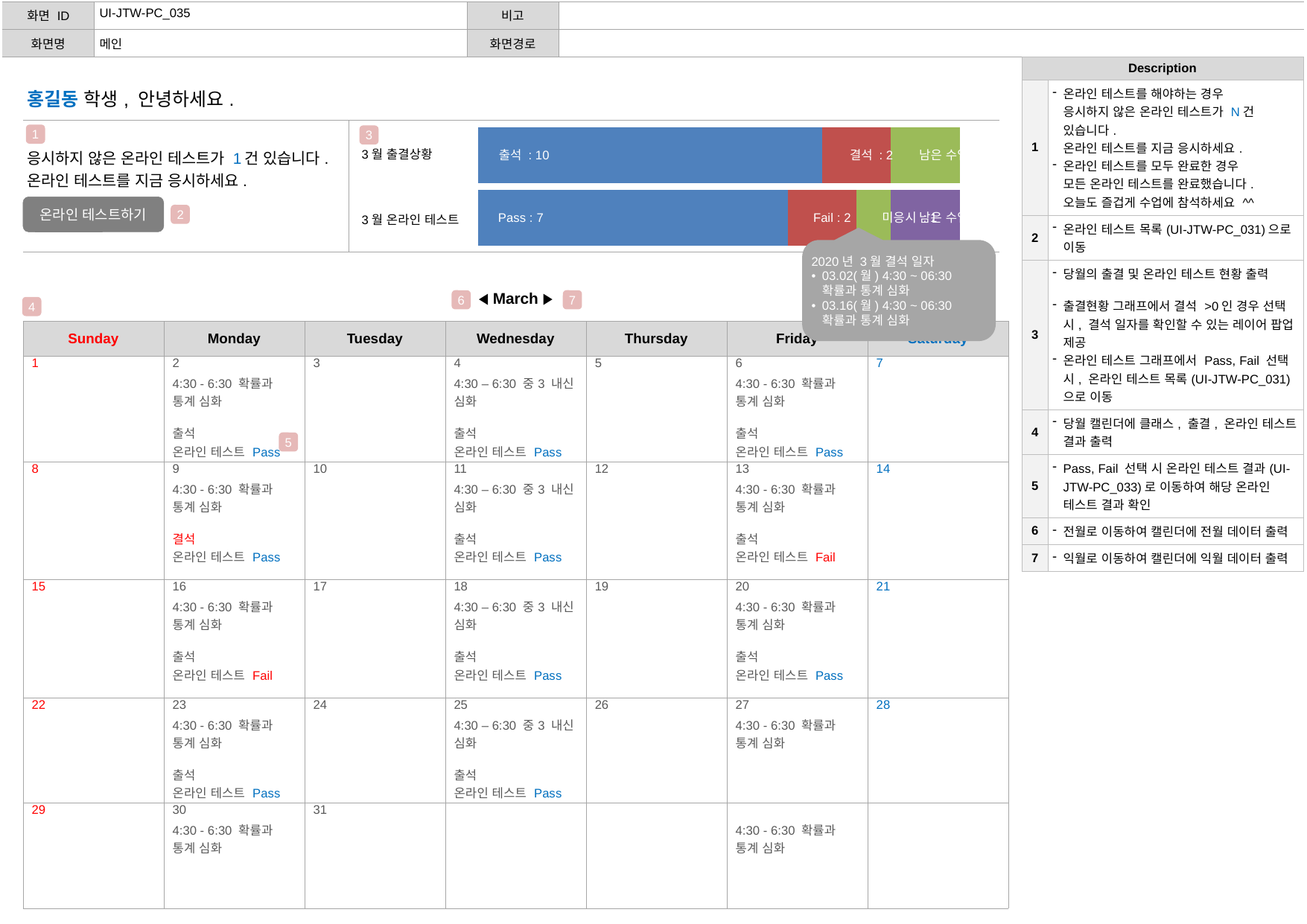

| 화면 ID | UI-JTW-PC\_035 | 비고 |  |
| --- | --- | --- | --- |
| 화면명 | 메인 | 화면경로 |  |
| Description |  |
| --- | --- |
| 1 | 온라인 테스트를 해야하는 경우 응시하지 않은 온라인 테스트가 N건 있습니다. 온라인 테스트를 지금 응시하세요. 온라인 테스트를 모두 완료한 경우 모든 온라인 테스트를 완료했습니다. 오늘도 즐겁게 수업에 참석하세요 ^^ |
| 2 | 온라인 테스트 목록(UI-JTW-PC\_031)으로 이동 |
| 3 | 당월의 출결 및 온라인 테스트 현황 출력 출결현황 그래프에서 결석 >0인 경우 선택 시, 결석 일자를 확인할 수 있는 레이어 팝업 제공 온라인 테스트 그래프에서 Pass, Fail 선택 시, 온라인 테스트 목록(UI-JTW-PC\_031)으로 이동 |
| 4 | 당월 캘린더에 클래스, 출결, 온라인 테스트 결과 출력 |
| 5 | Pass, Fail 선택 시 온라인 테스트 결과(UI-JTW-PC\_033)로 이동하여 해당 온라인 테스트 결과 확인 |
| 6 | 전월로 이동하여 캘린더에 전월 데이터 출력 |
| 7 | 익월로 이동하여 캘린더에 익월 데이터 출력 |
| 홍길동 학생, 안녕하세요. |  |
| --- | --- |
| 응시하지 않은 온라인 테스트가 1건 있습니다. 온라인 테스트를 지금 응시하세요. | 3월 출결상황 |
|  | 3월 온라인 테스트 |

### Chart

| Category | 계열 1 | 계열 2 | 계열 3 |
|---|---|---|---|
| 항목 1 | 10.0 | 2.0 | 2.0 |
1
3

### Chart

| Category | 계열 1 | 계열 2 | 계열 3 | 계열 4 |
|---|---|---|---|---|
| 항목 1 | 9.0 | 2.0 | 1.0 | 2.0 |
남은 수업: 2
출석 : 10
결석 : 2
온라인 테스트하기
2
Pass : 7
Fail : 2
미응시 : 1
남은 수업: 2
2020년 3월 결석 일자
03.02(월) 4:30 ~ 06:30 확률과 통계 심화
03.16(월) 4:30 ~ 06:30 확률과 통계 심화
| ◀ March ▶ |  |  |  |  |  |  |
| --- | --- | --- | --- | --- | --- | --- |
| Sunday | Monday | Tuesday | Wednesday | Thursday | Friday | Saturday |
| 1 | 2 | 3 | 4 | 5 | 6 | 7 |
|  | 4:30 - 6:30 확률과 통계 심화 출석 온라인 테스트 Pass |  | 4:30 – 6:30 중3 내신 심화 출석 온라인 테스트 Pass |  | 4:30 - 6:30 확률과 통계 심화 출석 온라인 테스트 Pass |  |
| 8 | 9 | 10 | 11 | 12 | 13 | 14 |
|  | 4:30 - 6:30 확률과 통계 심화 결석 온라인 테스트 Pass |  | 4:30 – 6:30 중3 내신 심화 출석 온라인 테스트 Pass |  | 4:30 - 6:30 확률과 통계 심화 출석 온라인 테스트 Fail |  |
| 15 | 16 | 17 | 18 | 19 | 20 | 21 |
|  | 4:30 - 6:30 확률과 통계 심화 출석 온라인 테스트 Fail |  | 4:30 – 6:30 중3 내신 심화 출석 온라인 테스트 Pass |  | 4:30 - 6:30 확률과 통계 심화 출석 온라인 테스트 Pass |  |
| 22 | 23 | 24 | 25 | 26 | 27 | 28 |
|  | 4:30 - 6:30 확률과 통계 심화 출석 온라인 테스트 Pass |  | 4:30 – 6:30 중3 내신 심화 출석 온라인 테스트 Pass |  | 4:30 - 6:30 확률과 통계 심화 |  |
| 29 | 30 | 31 |  |  |  |  |
|  | 4:30 - 6:30 확률과 통계 심화 |  |  |  | 4:30 - 6:30 확률과 통계 심화 |  |
6
7
4
5